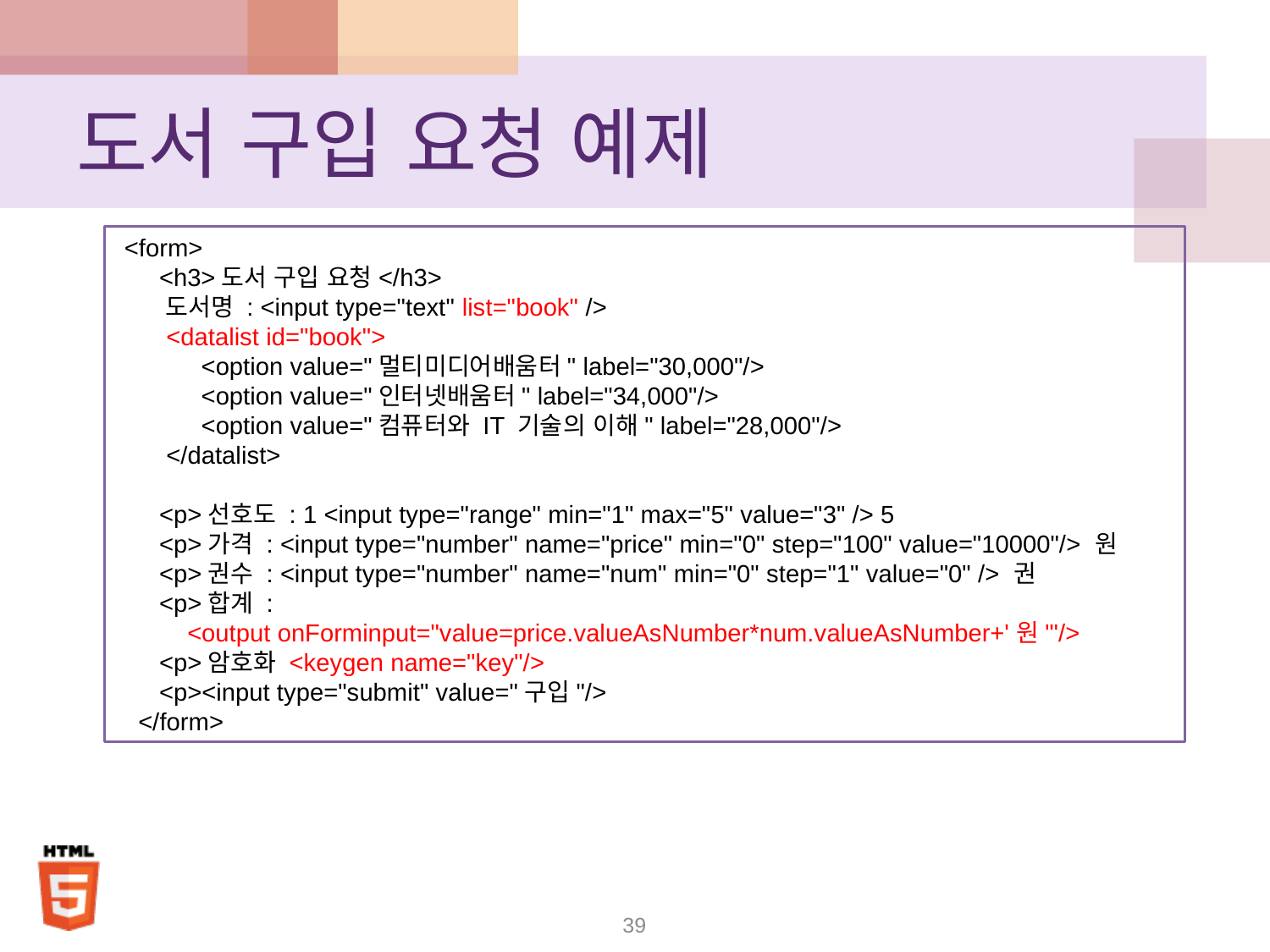

# 도서 구입 요청 예제

 <form>
      <h3>도서 구입 요청</h3>
      도서명 : <input type="text" list="book" />
       <datalist id="book">
            <option value="멀티미디어배움터" label="30,000"/>
            <option value="인터넷배움터" label="34,000"/>
            <option value="컴퓨터와 IT 기술의 이해" label="28,000"/>
       </datalist>

      <p>선호도 : 1 <input type="range" min="1" max="5" value="3" /> 5
      <p>가격 : <input type="number" name="price" min="0" step="100" value="10000"/> 원
      <p>권수 : <input type="number" name="num" min="0" step="1" value="0" /> 권
      <p>합계 :
          <output onForminput="value=price.valueAsNumber*num.valueAsNumber+'원'"/>
      <p>암호화 <keygen name="key"/>
      <p><input type="submit" value="구입"/>
   </form>
39